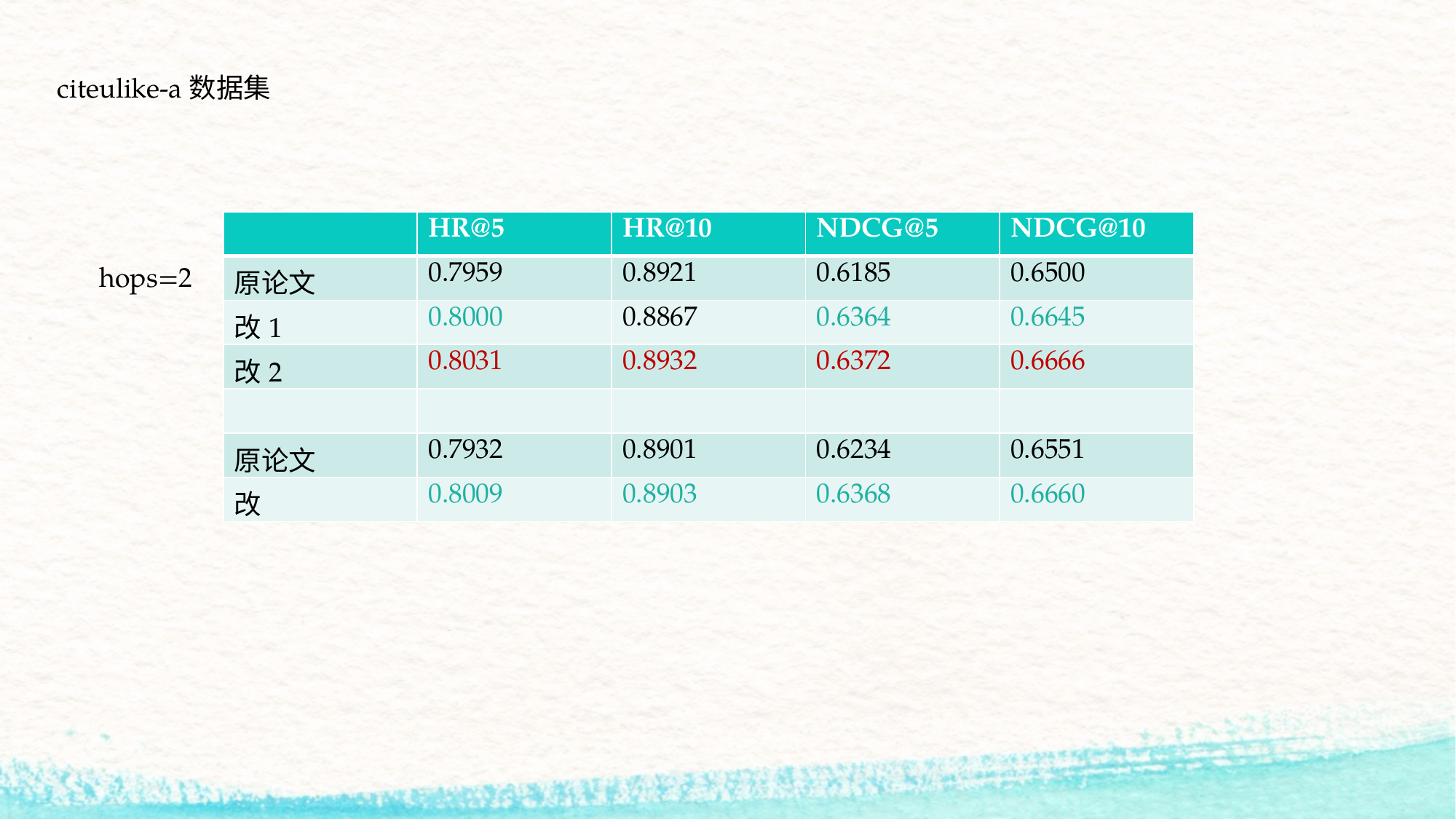

citeulike-a数据集
|  | HR@5 | HR@10 | NDCG@5 | NDCG@10 |
| --- | --- | --- | --- | --- |
| 原论文 | 0.7959 | 0.8921 | 0.6185 | 0.6500 |
| 改1 | 0.8000 | 0.8867 | 0.6364 | 0.6645 |
| 改2 | 0.8031 | 0.8932 | 0.6372 | 0.6666 |
|  |  |  |  |  |
| 原论文 | 0.7932 | 0.8901 | 0.6234 | 0.6551 |
| 改 | 0.8009 | 0.8903 | 0.6368 | 0.6660 |
hops=2